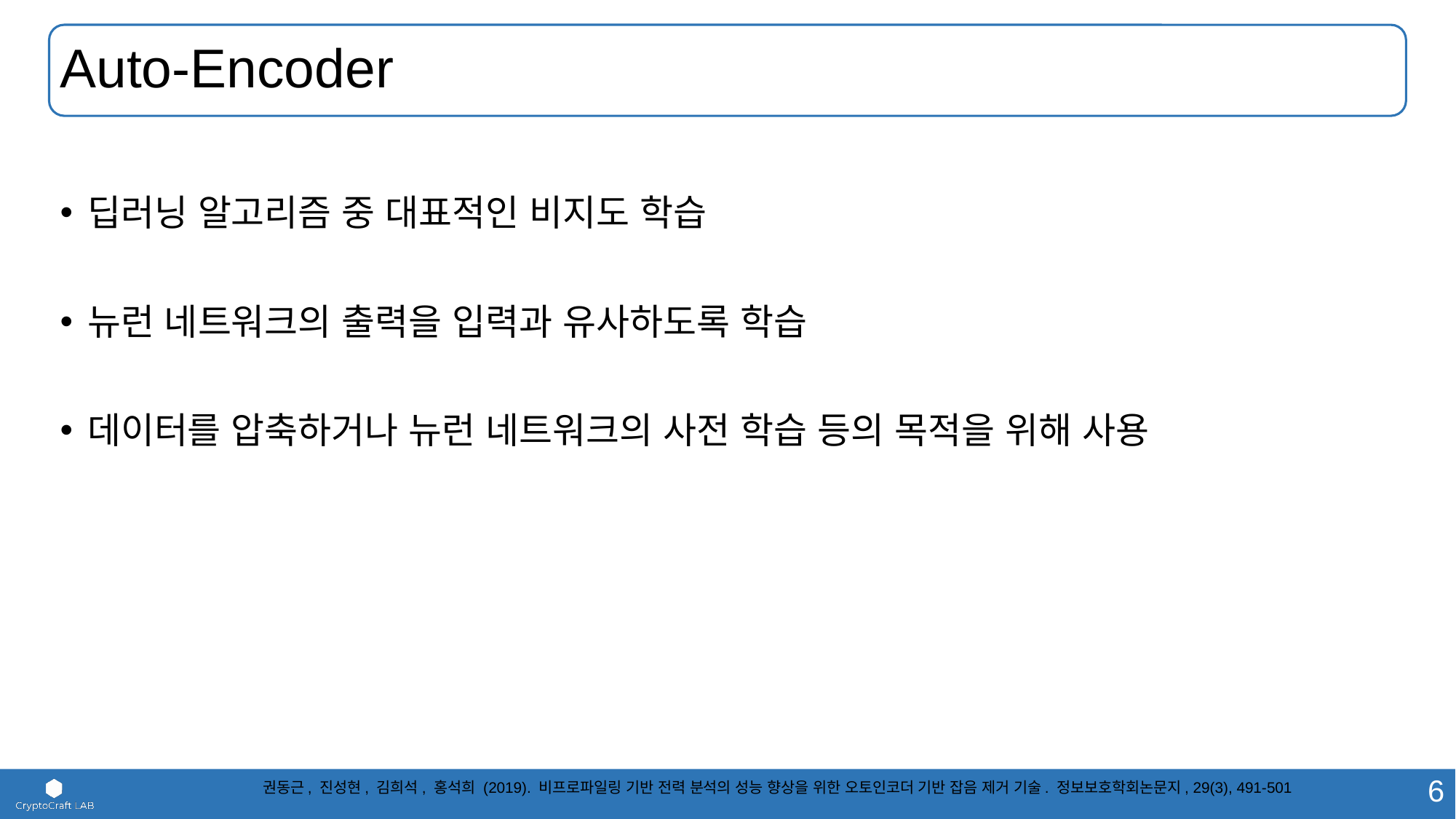

# Auto-Encoder

딥러닝 알고리즘 중 대표적인 비지도 학습

뉴런 네트워크의 출력을 입력과 유사하도록 학습

데이터를 압축하거나 뉴런 네트워크의 사전 학습 등의 목적을 위해 사용

권동근, 진성현, 김희석, 홍석희 (2019). 비프로파일링 기반 전력 분석의 성능 향상을 위한 오토인코더 기반 잡음 제거 기술. 정보보호학회논문지, 29(3), 491-501